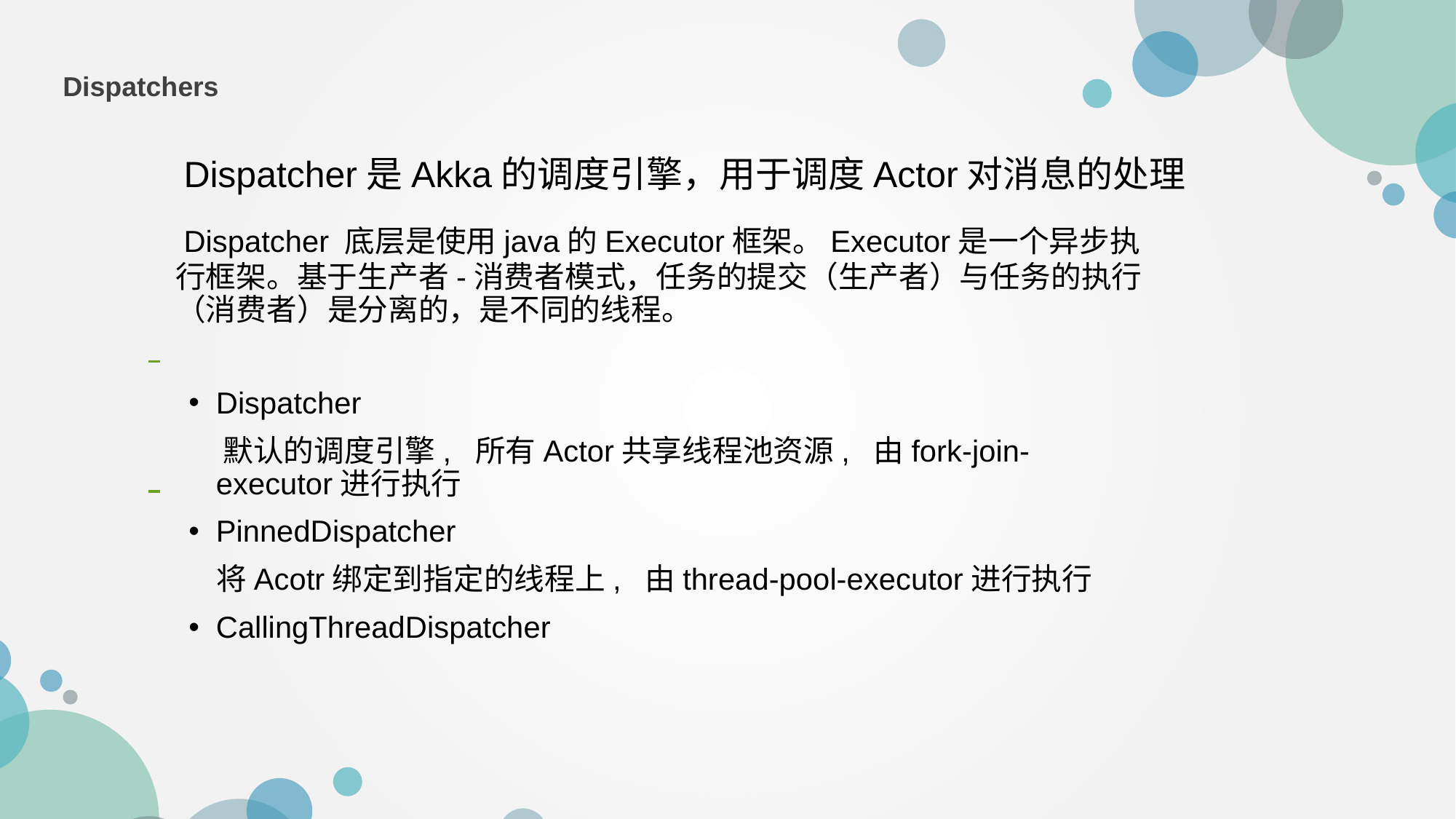

Dispatchers
   Dispatcher是Akka的调度引擎，用于调度Actor对消息的处理

   Dispatcher 底层是使用java的Executor框架。Executor是一个异步执行框架。基于生产者-消费者模式，任务的提交（生产者）与任务的执行（消费者）是分离的，是不同的线程。

Dispatcher
    默认的调度引擎,  所有Actor共享线程池资源,  由fork-join-executor进行执行
PinnedDispatcher
   将Acotr绑定到指定的线程上,  由thread-pool-executor进行执行
CallingThreadDispatcher